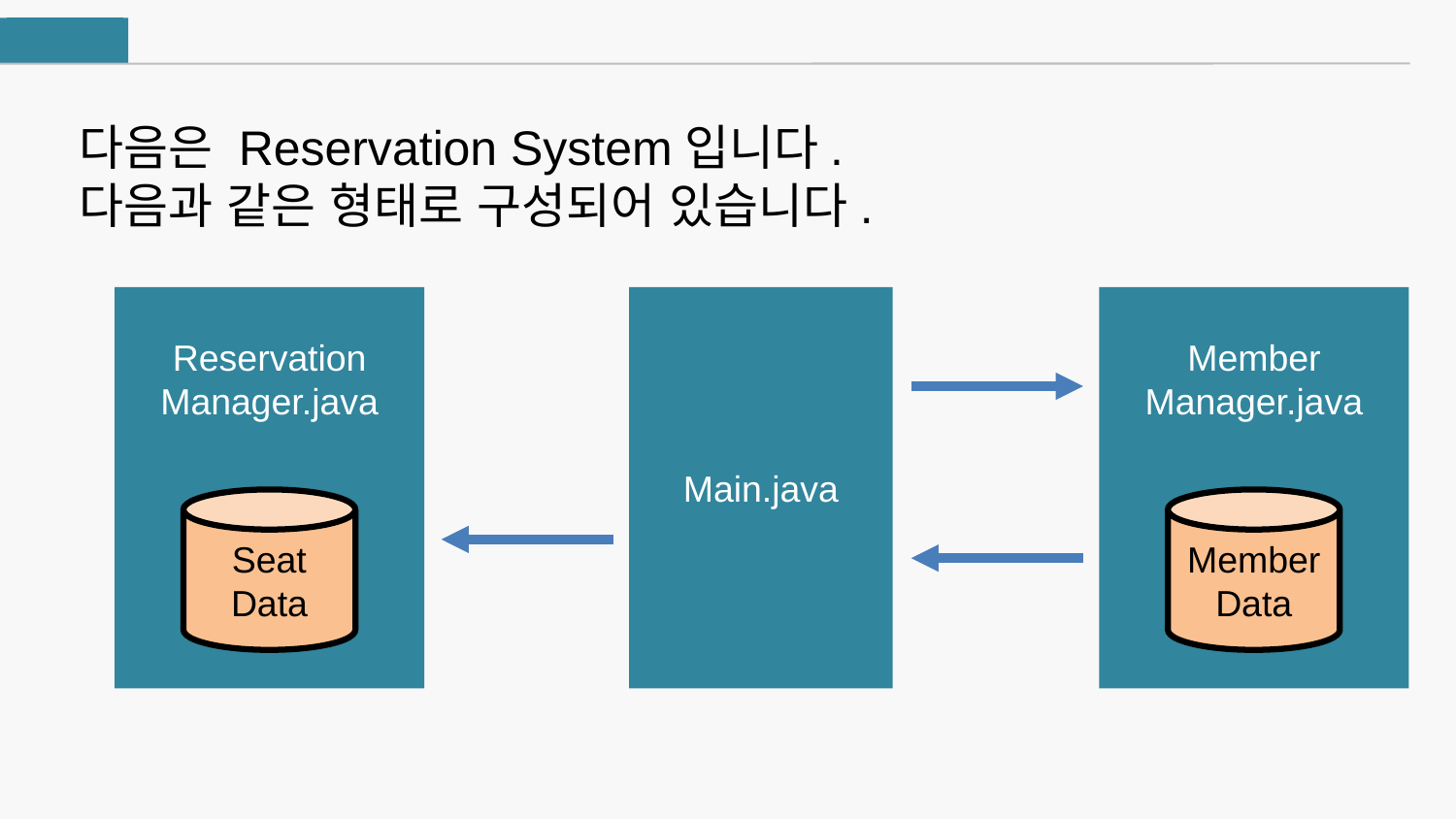

자바
다음은 Reservation System입니다.
다음과 같은 형태로 구성되어 있습니다.
Reservation
Manager.java

Main.java
Member
Manager.java

Seat
Data
Member
Data